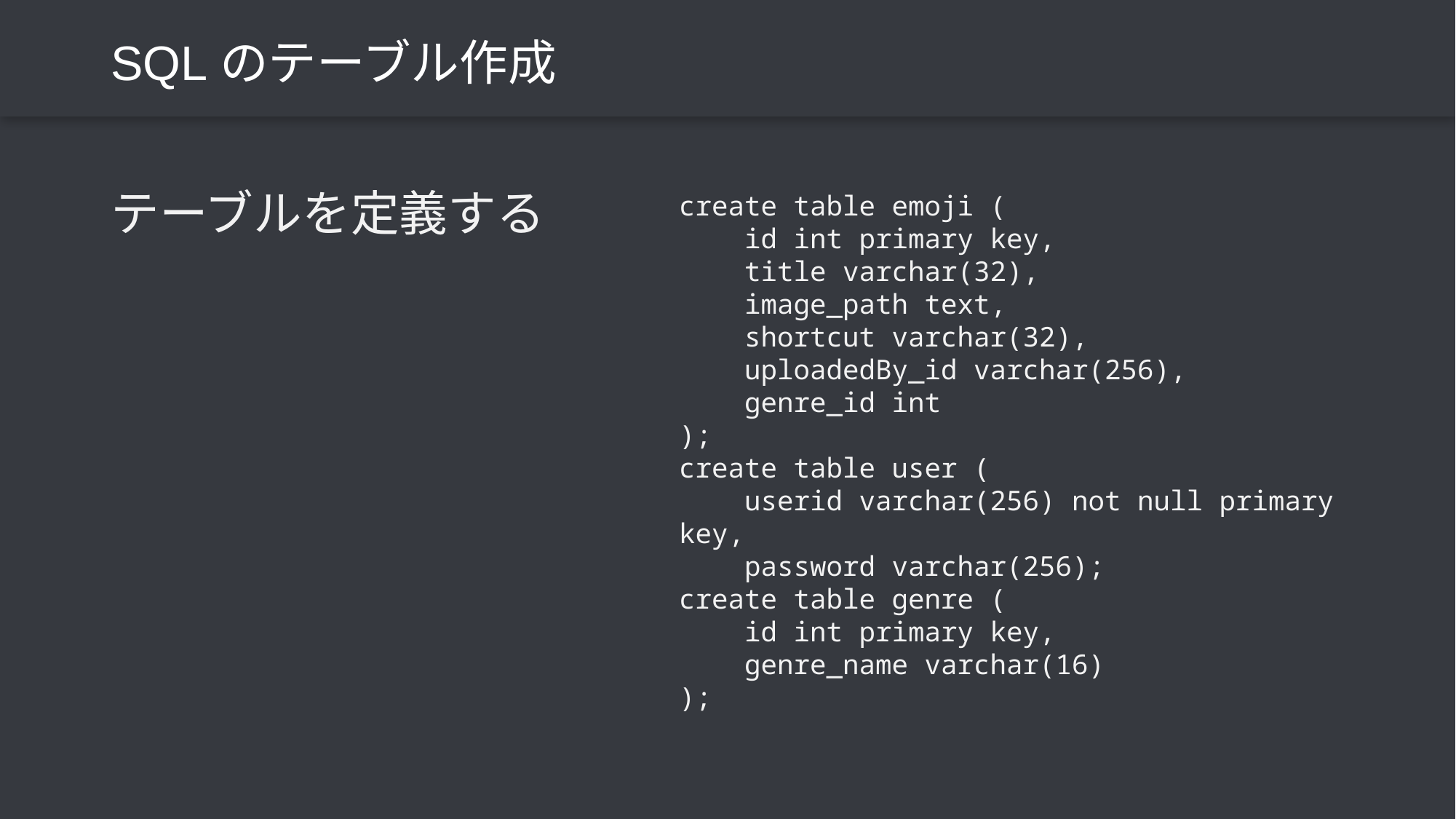

# SQLのテーブル作成
テーブルを定義する
create table emoji (
    id int primary key,
    title varchar(32),
    image_path text,
    shortcut varchar(32),
    uploadedBy_id varchar(256),
    genre_id int
);
create table user (
    userid varchar(256) not null primary key,
    password varchar(256);
create table genre (
    id int primary key,
    genre_name varchar(16)
);